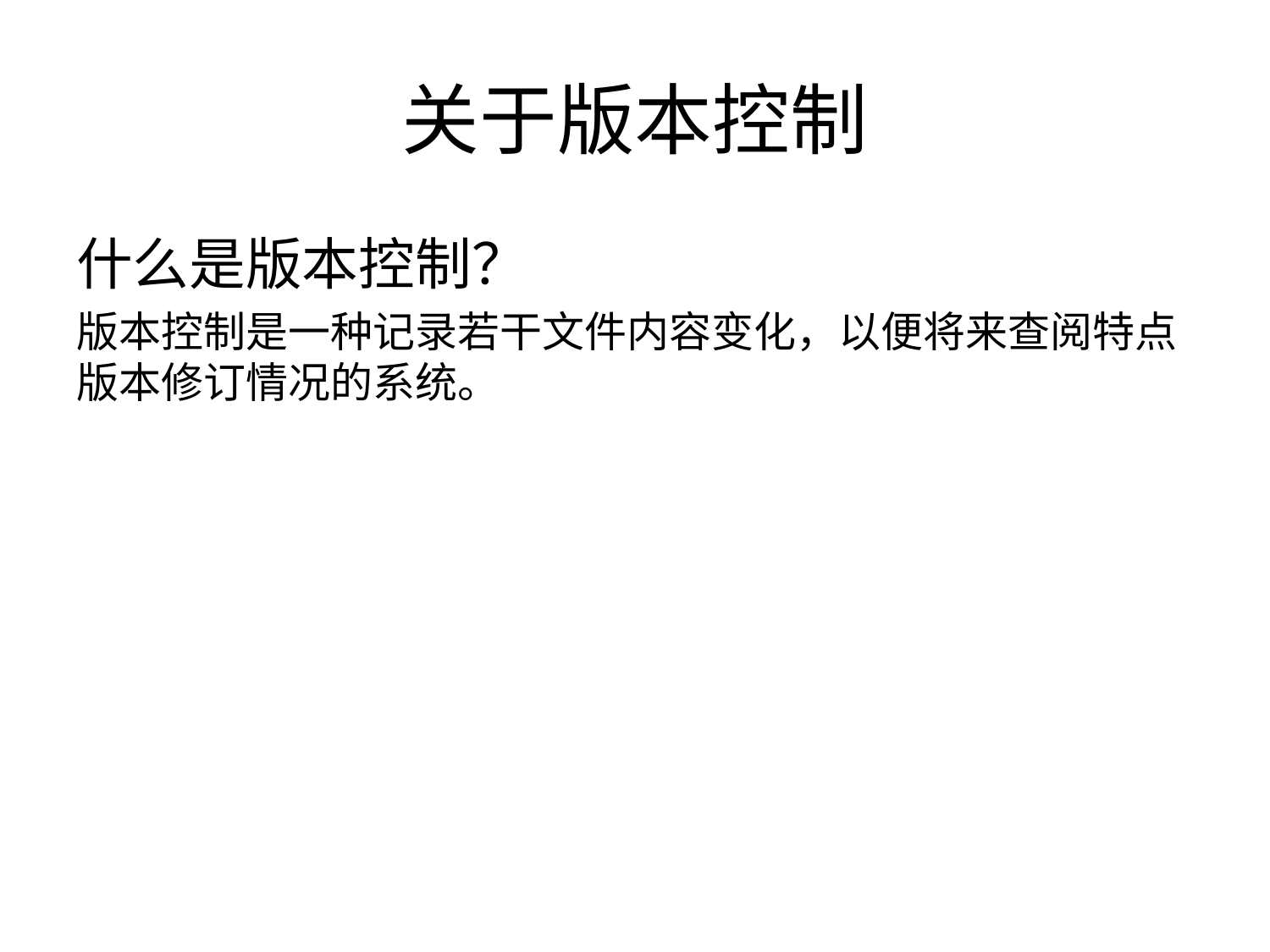

# 关于版本控制
什么是版本控制？
版本控制是一种记录若干文件内容变化，以便将来查阅特点版本修订情况的系统。